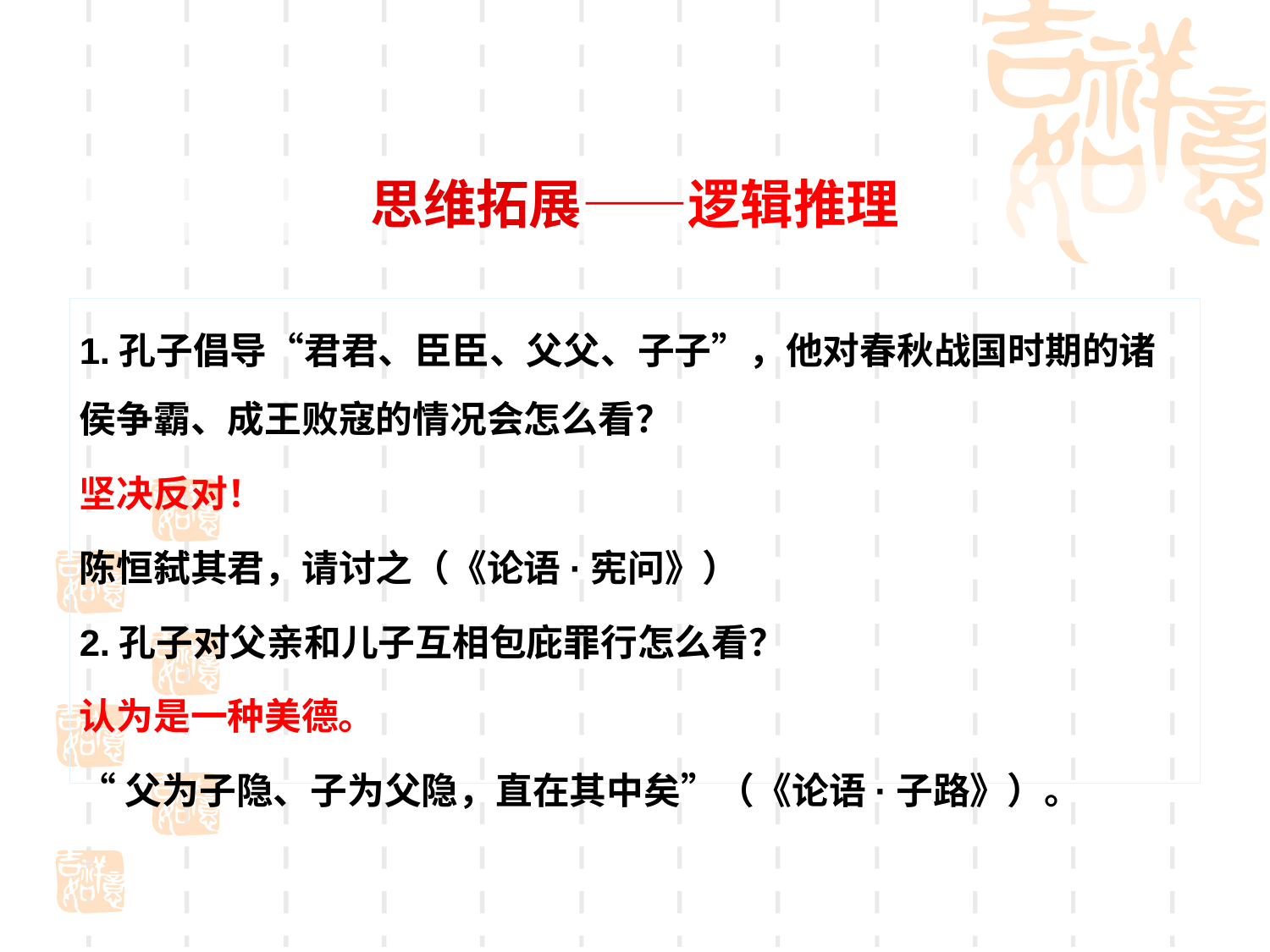

# 思维拓展——逻辑推理
1.孔子倡导“君君、臣臣、父父、子子”，他对春秋战国时期的诸侯争霸、成王败寇的情况会怎么看？
坚决反对！
陈恒弑其君，请讨之（《论语·宪问》）
2.孔子对父亲和儿子互相包庇罪行怎么看？
认为是一种美德。
“父为子隐、子为父隐，直在其中矣”（《论语·子路》）。